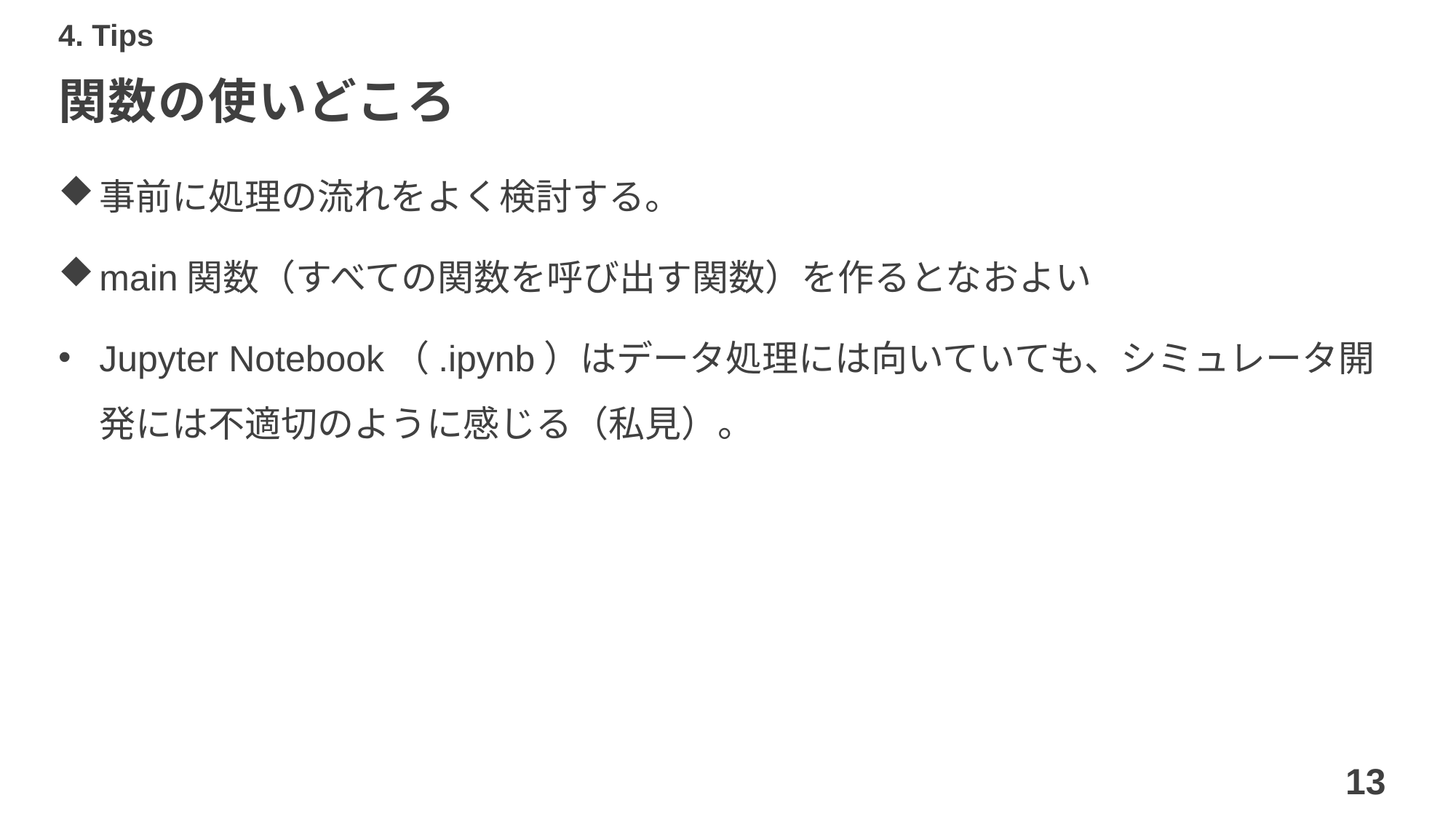

4. Tips
# 関数の使いどころ
事前に処理の流れをよく検討する。
main関数（すべての関数を呼び出す関数）を作るとなおよい
Jupyter Notebook（.ipynb）はデータ処理には向いていても、シミュレータ開発には不適切のように感じる（私見）。